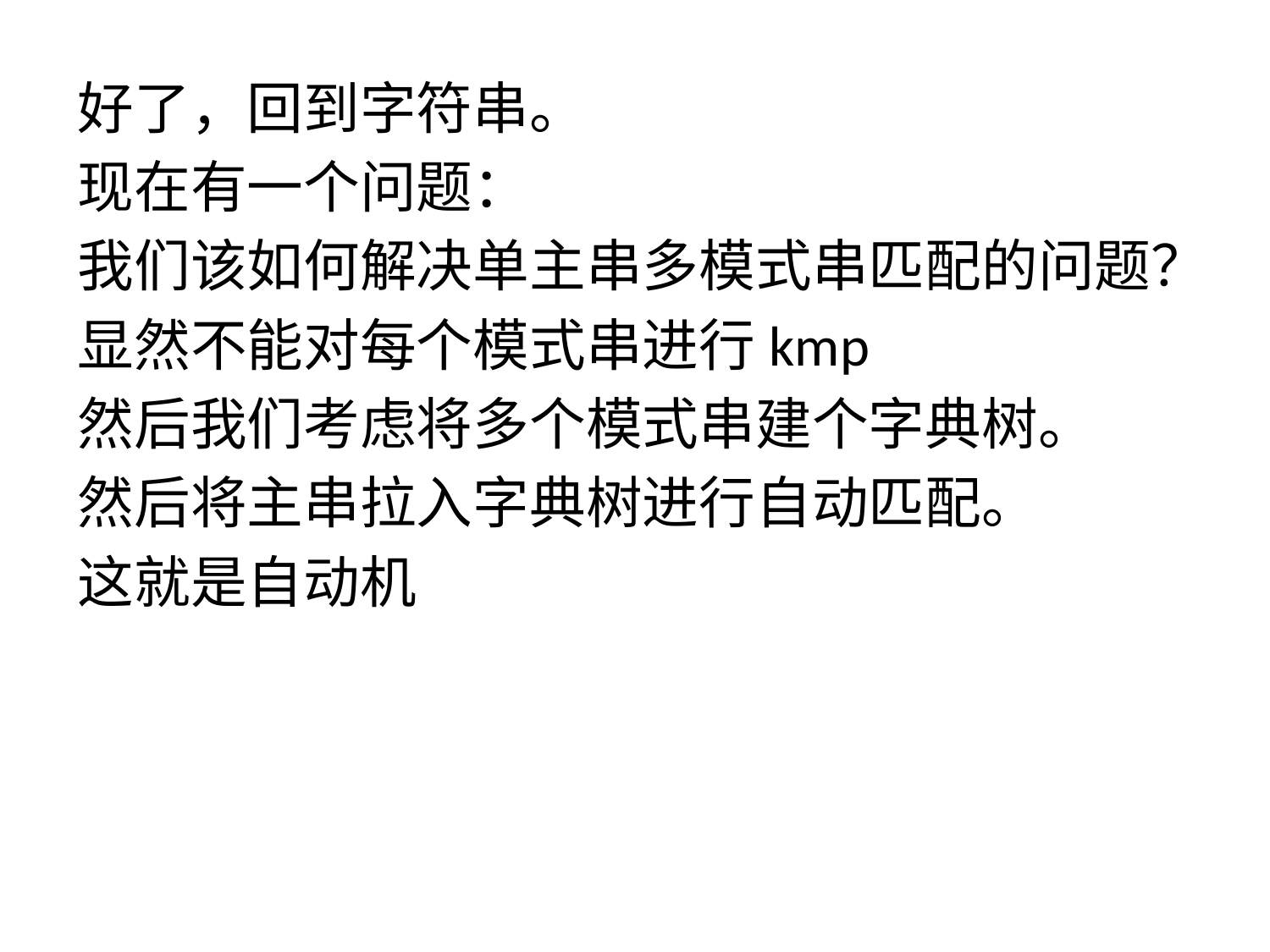

好了，回到字符串。
现在有一个问题：
我们该如何解决单主串多模式串匹配的问题？
显然不能对每个模式串进行kmp
然后我们考虑将多个模式串建个字典树。
然后将主串拉入字典树进行自动匹配。
这就是自动机